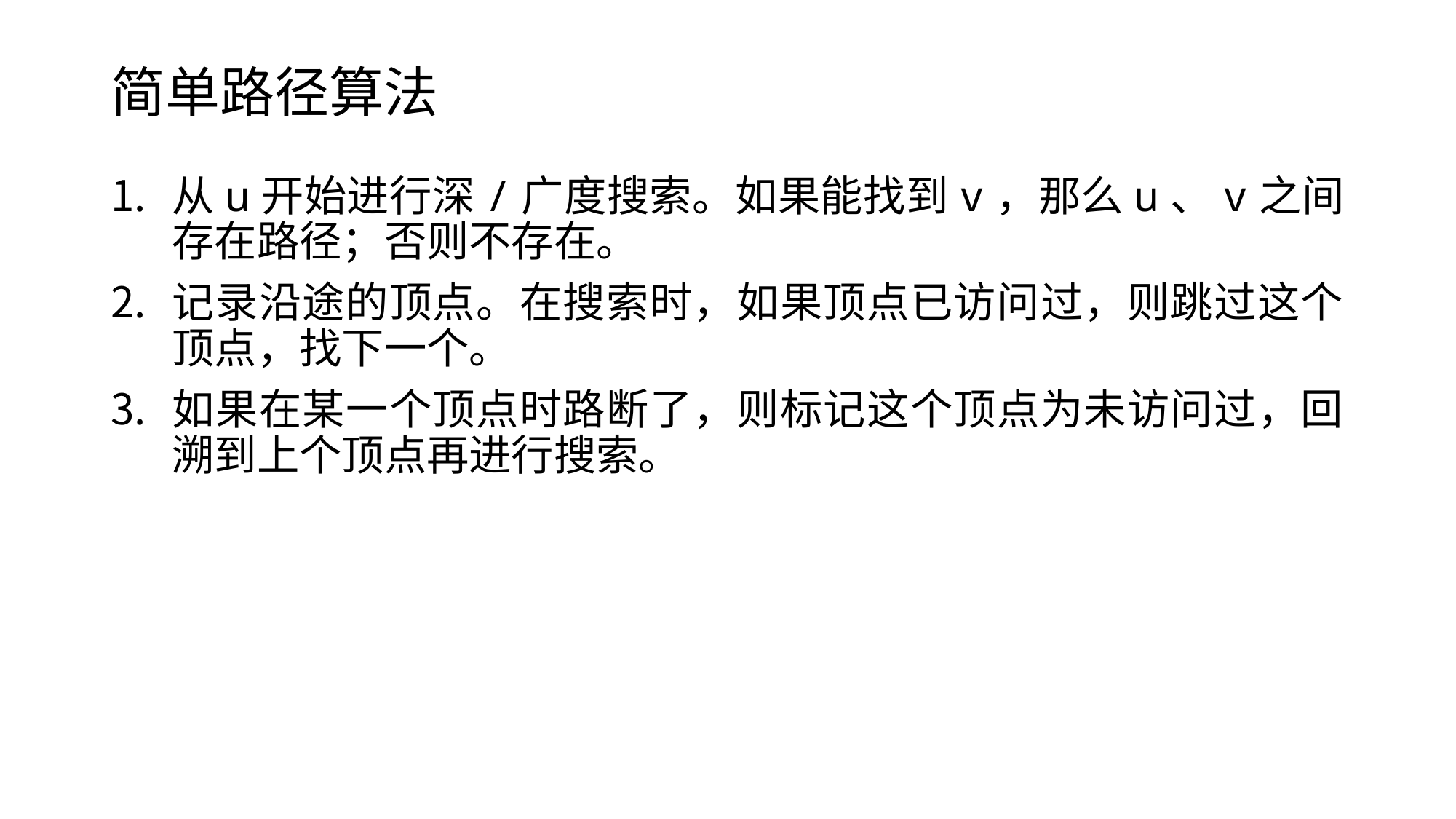

# 简单路径算法
从u开始进行深/广度搜索。如果能找到v，那么u、v之间存在路径；否则不存在。
记录沿途的顶点。在搜索时，如果顶点已访问过，则跳过这个顶点，找下一个。
如果在某一个顶点时路断了，则标记这个顶点为未访问过，回溯到上个顶点再进行搜索。